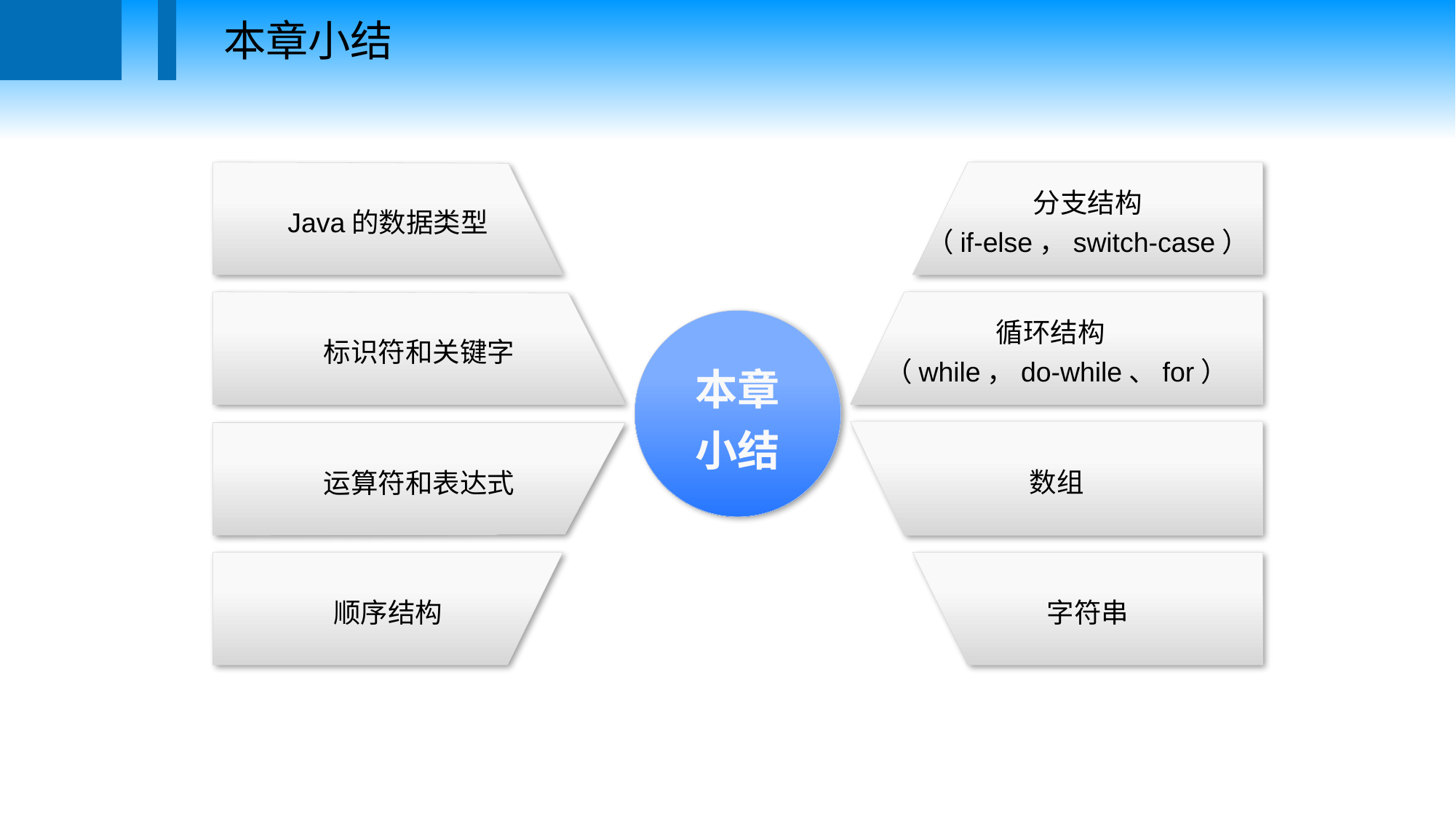

本章小结
Java的数据类型
分支结构
（if-else，switch-case）
循环结构
（while，do-while、for）
数组
字符串
标识符和关键字
本章小结
运算符和表达式
顺序结构